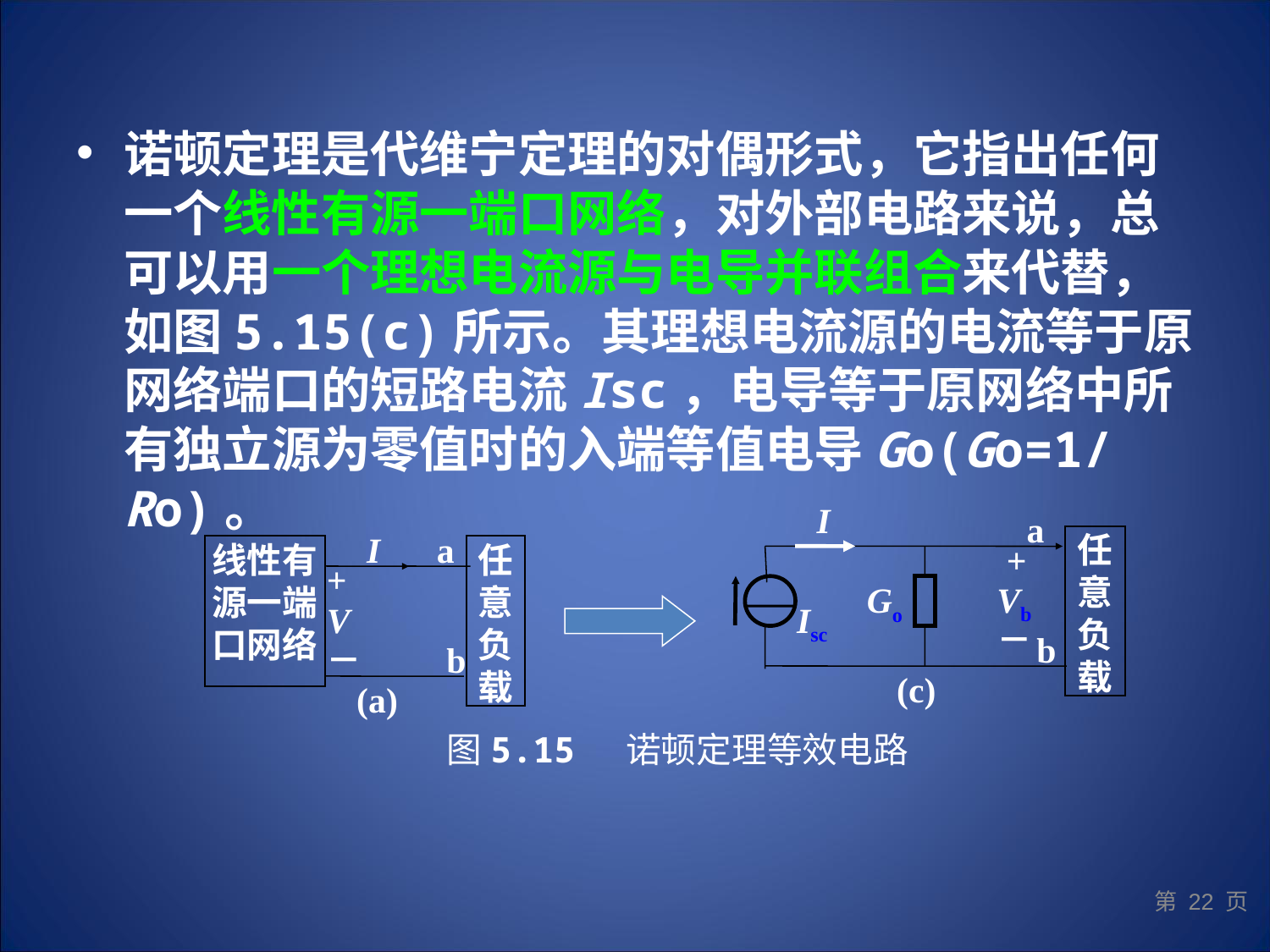

诺顿定理是代维宁定理的对偶形式，它指出任何一个线性有源一端口网络，对外部电路来说，总可以用一个理想电流源与电导并联组合来代替，如图5.15(c)所示。其理想电流源的电流等于原网络端口的短路电流Isc，电导等于原网络中所有独立源为零值时的入端等值电导Go(Go=1/Ro)。
I
a
I
a
任意负载
线性有源一端口网络
任意负载
+

+

Go

Vb
V

Isc

－

b
－
b

(c)

(a)
图5.15  诺顿定理等效电路
第 22 页